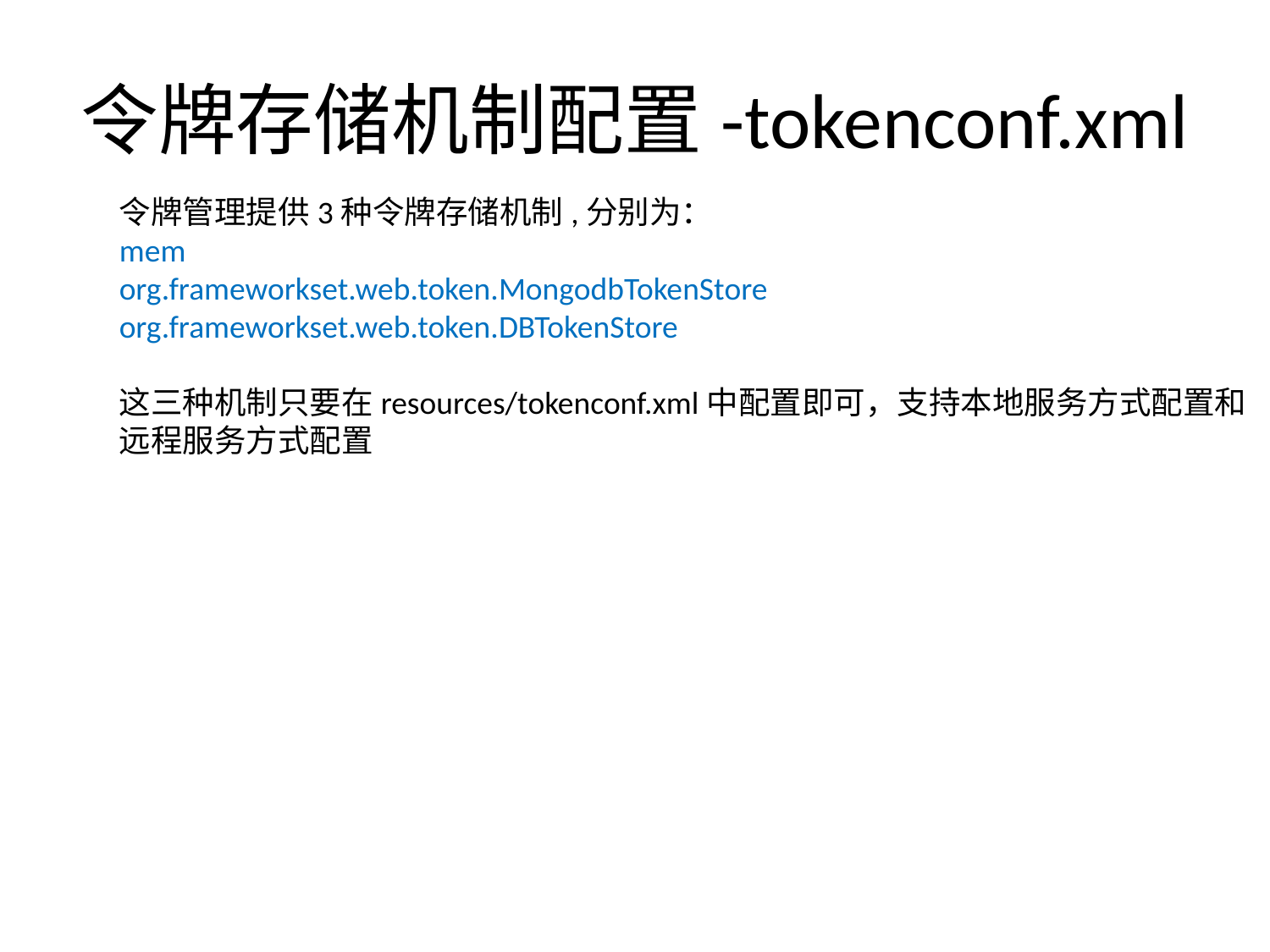

# 令牌存储机制配置-tokenconf.xml
令牌管理提供3种令牌存储机制,分别为：
mem
org.frameworkset.web.token.MongodbTokenStore
org.frameworkset.web.token.DBTokenStore

这三种机制只要在resources/tokenconf.xml中配置即可，支持本地服务方式配置和
远程服务方式配置